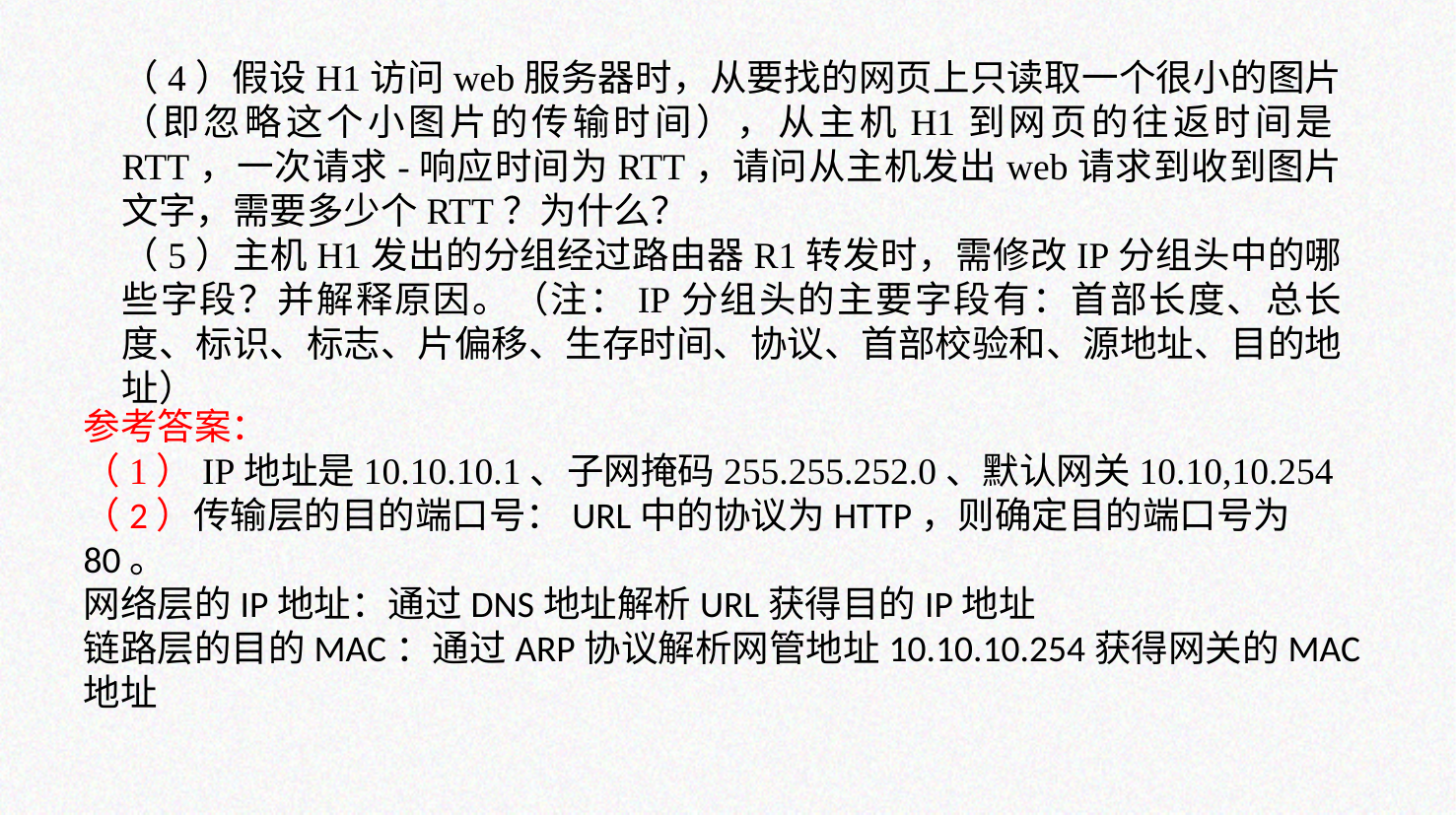

（4）假设H1访问web服务器时，从要找的网页上只读取一个很小的图片（即忽略这个小图片的传输时间），从主机H1到网页的往返时间是RTT，一次请求-响应时间为RTT，请问从主机发出web请求到收到图片文字，需要多少个RTT？为什么？
（5）主机H1发出的分组经过路由器R1转发时，需修改IP分组头中的哪些字段？并解释原因。（注：IP分组头的主要字段有：首部长度、总长度、标识、标志、片偏移、生存时间、协议、首部校验和、源地址、目的地址）

参考答案：
（1）IP地址是10.10.10.1、子网掩码255.255.252.0、默认网关10.10,10.254
（2）传输层的目的端口号：URL中的协议为HTTP，则确定目的端口号为80。
网络层的IP地址：通过DNS地址解析URL获得目的IP地址
链路层的目的MAC：通过ARP协议解析网管地址10.10.10.254获得网关的MAC地址